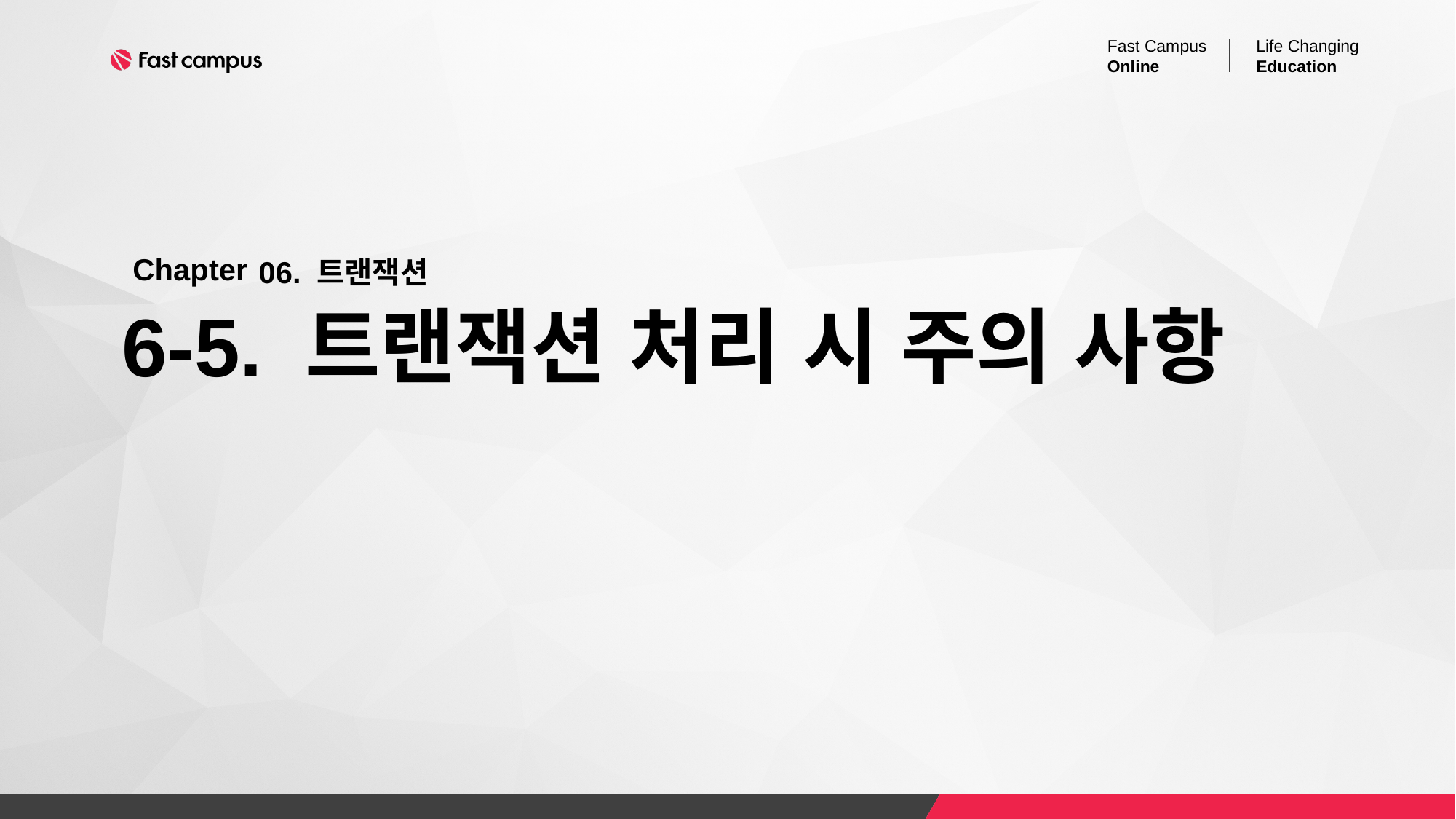

06. 트랜잭션
# 6-5. 트랜잭션 처리 시 주의 사항